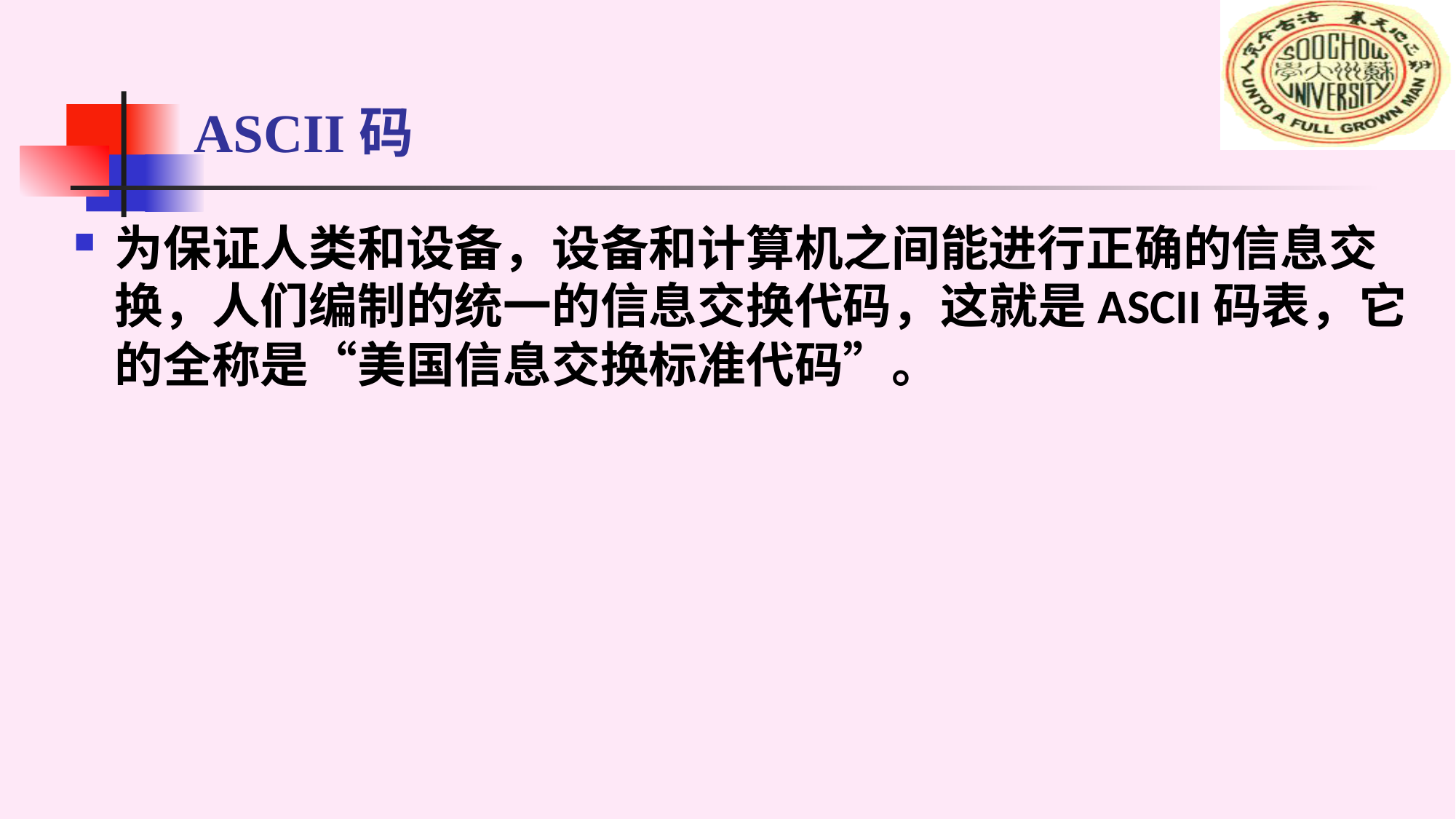

# ASCII码
为保证人类和设备，设备和计算机之间能进行正确的信息交换，人们编制的统一的信息交换代码，这就是ASCII码表，它的全称是“美国信息交换标准代码”。